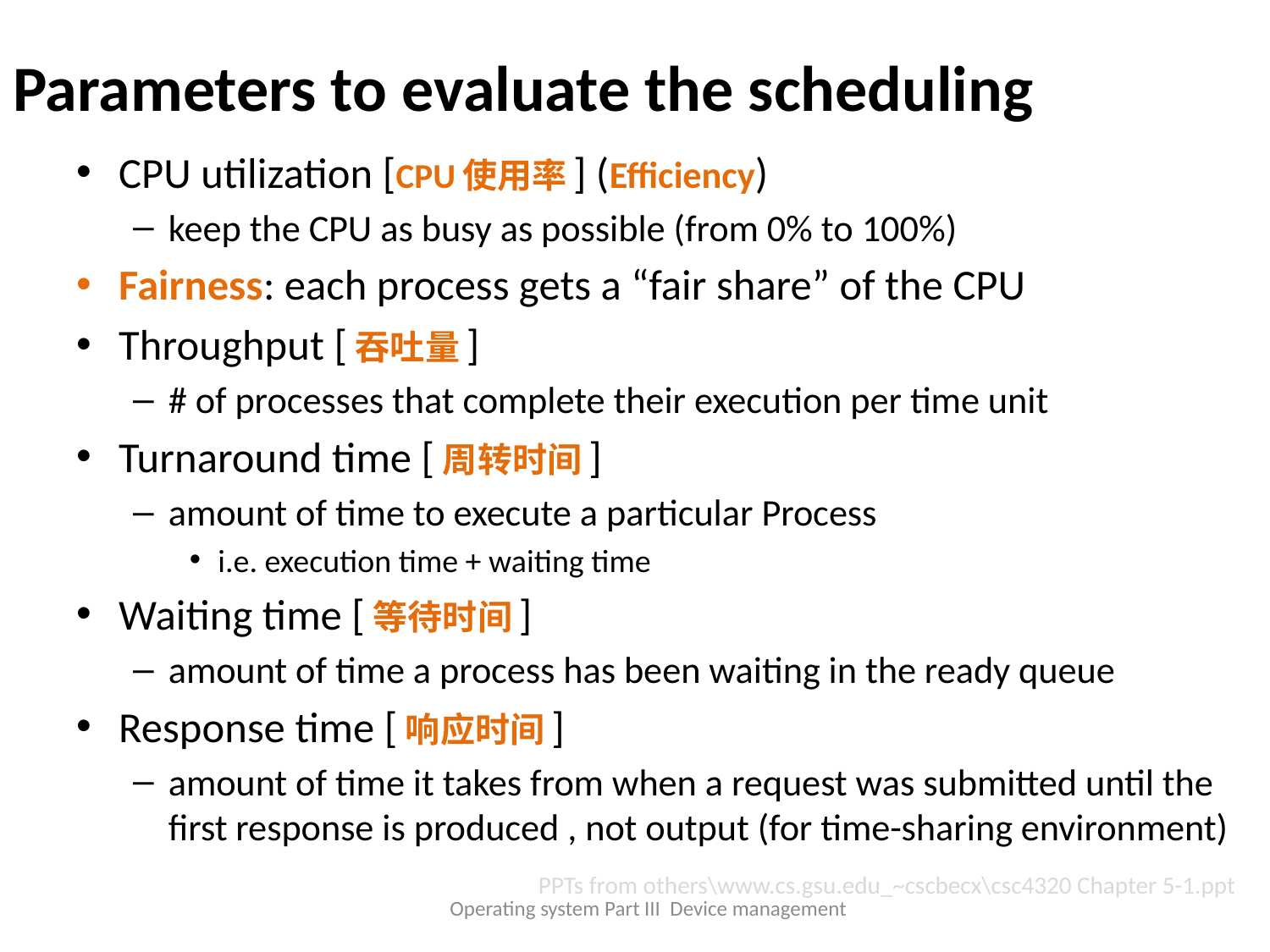

# Parameters to evaluate the scheduling
CPU utilization [CPU使用率] (Efficiency)
keep the CPU as busy as possible (from 0% to 100%)
Fairness: each process gets a “fair share” of the CPU
Throughput [吞吐量]
# of processes that complete their execution per time unit
Turnaround time [周转时间]
amount of time to execute a particular Process
i.e. execution time + waiting time
Waiting time [等待时间]
amount of time a process has been waiting in the ready queue
Response time [响应时间]
amount of time it takes from when a request was submitted until the first response is produced , not output (for time-sharing environment)
PPTs from others\www.cs.gsu.edu_~cscbecx\csc4320 Chapter 5-1.ppt
Operating system Part III  Device management